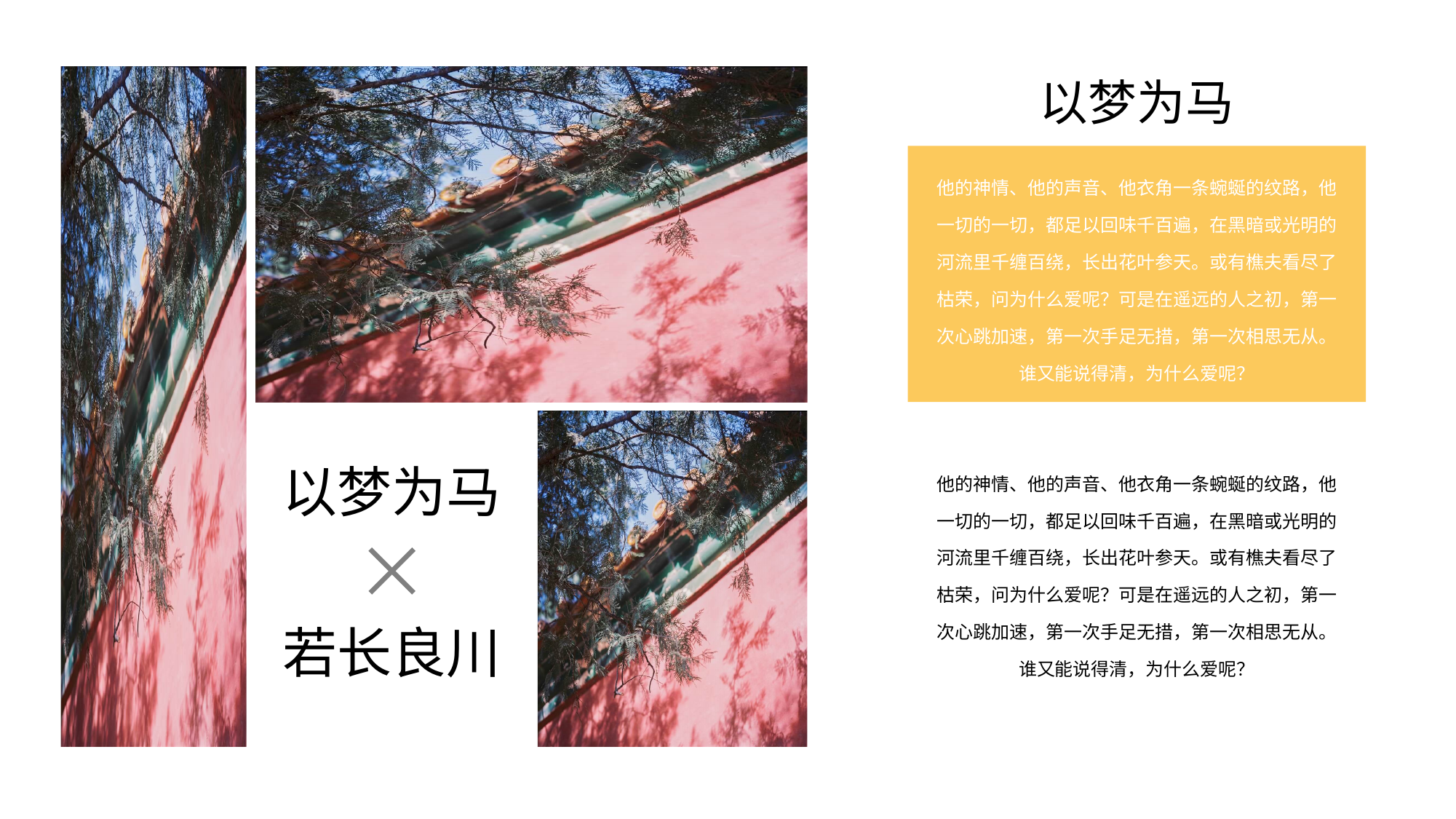

以梦为马

他的神情、他的声音、他衣角一条蜿蜒的纹路，他一切的一切，都足以回味千百遍，在黑暗或光明的河流里千缠百绕，长出花叶参天。或有樵夫看尽了枯荣，问为什么爱呢？可是在遥远的人之初，第一次心跳加速，第一次手足无措，第一次相思无从。谁又能说得清，为什么爱呢？
以梦为马
他的神情、他的声音、他衣角一条蜿蜒的纹路，他一切的一切，都足以回味千百遍，在黑暗或光明的河流里千缠百绕，长出花叶参天。或有樵夫看尽了枯荣，问为什么爱呢？可是在遥远的人之初，第一次心跳加速，第一次手足无措，第一次相思无从。谁又能说得清，为什么爱呢？

若长良川